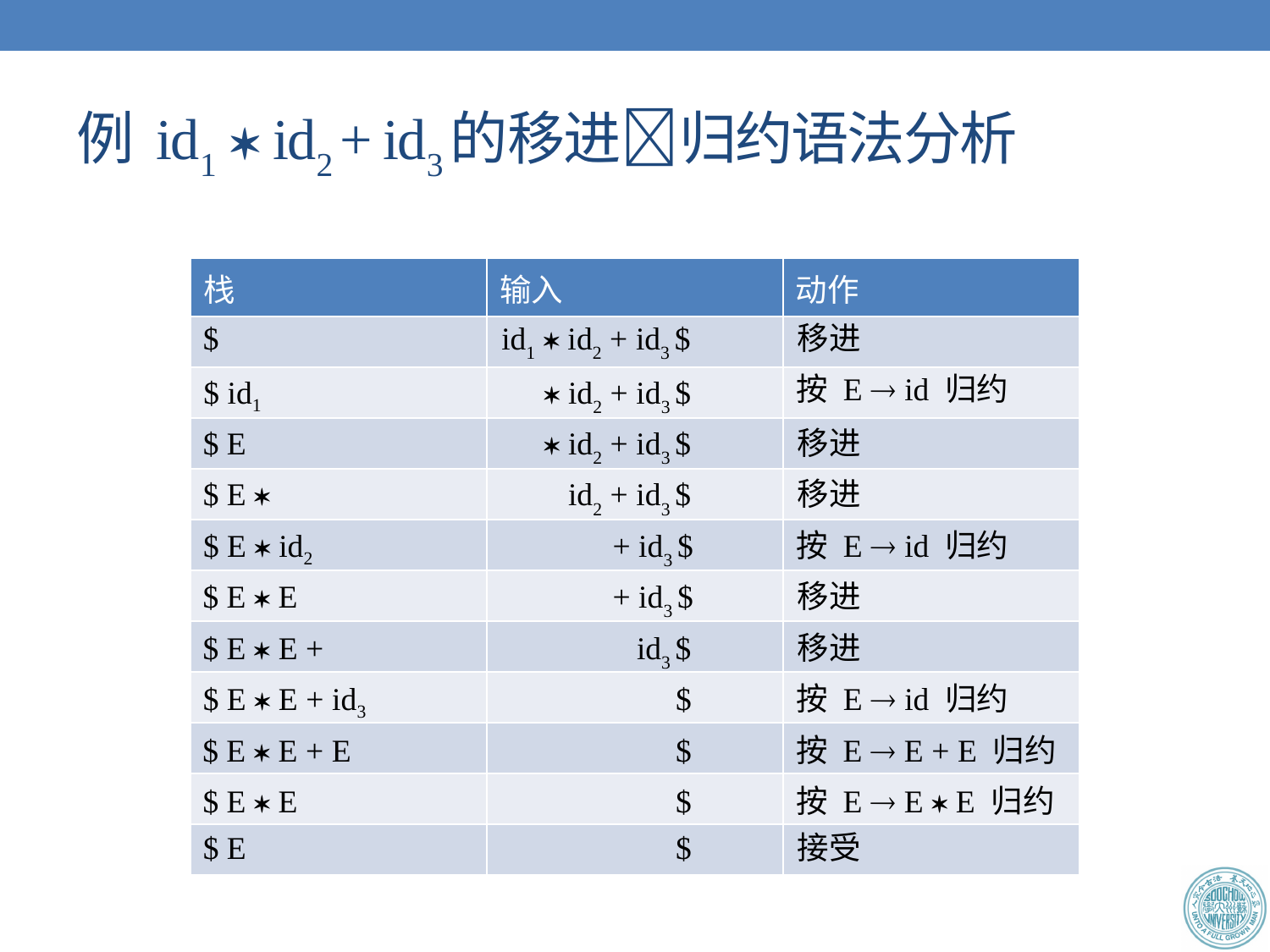

# 例 id1 ∗ id2 + id3的移进−归约语法分析
| 栈 | 输入 | 动作 |
| --- | --- | --- |
|  |  |  |
|  |  |  |
|  |  |  |
|  |  |  |
|  |  |  |
|  |  |  |
|  |  |  |
|  |  |  |
|  |  |  |
|  |  |  |
|  |  |  |
$
id1 ∗ id2 + id3 $
移进
按 E → id 归约
$ id1
∗ id2 + id3 $
$ E
∗ id2 + id3 $
移进
$ E ∗
   id2 + id3 $
移进
$ E ∗ id2
 + id3 $
按 E → id 归约
$ E ∗ E
 + id3 $
移进
$ E ∗ E +
    id3 $
移进
$ E ∗ E + id3
 $
按 E → id 归约
$ E ∗ E + E
 $
按 E → E + E 归约
$ E ∗ E
 $
按 E → E ∗ E 归约
$ E
 $
接受